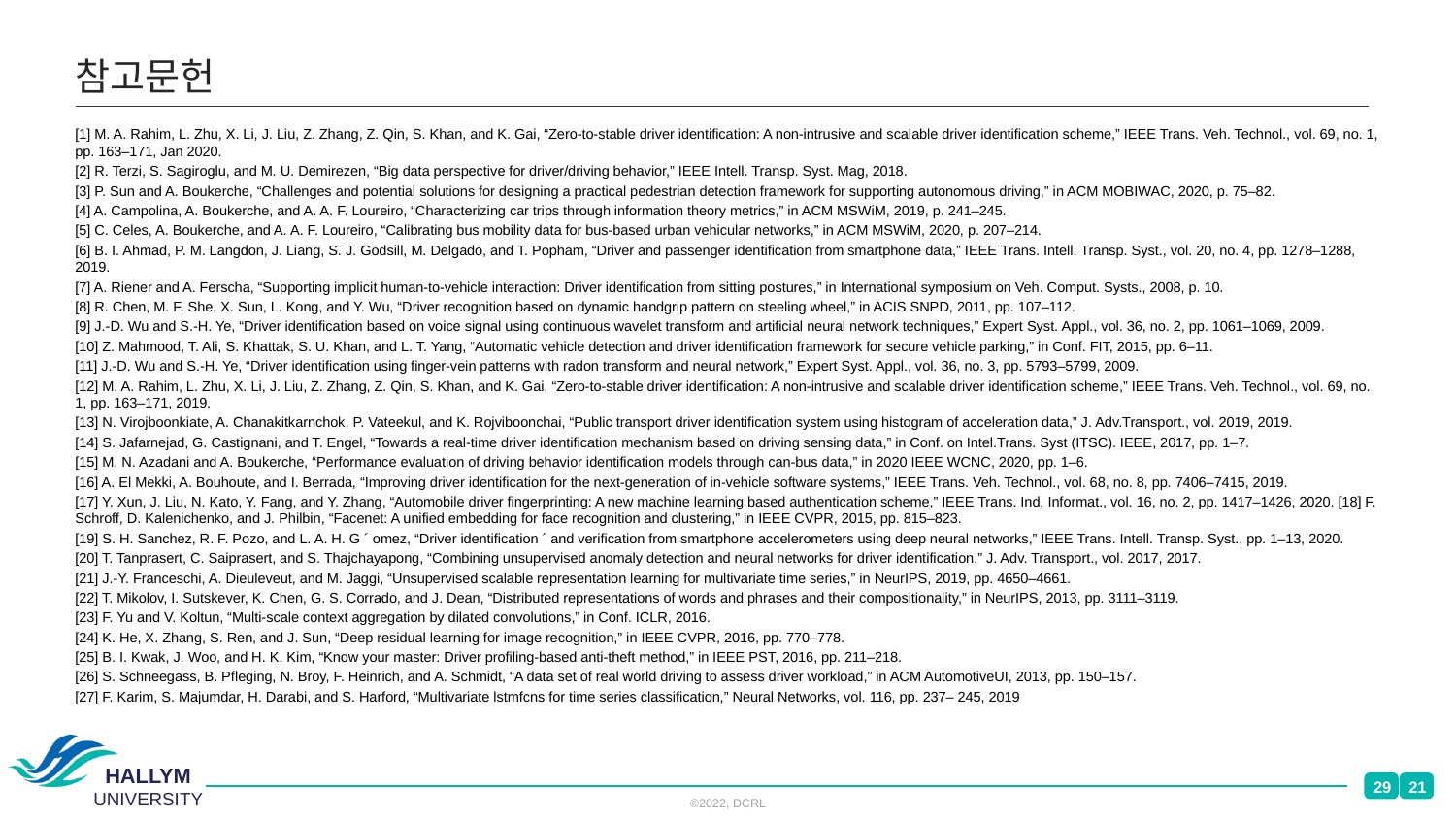

# 참고문헌
[1] M. A. Rahim, L. Zhu, X. Li, J. Liu, Z. Zhang, Z. Qin, S. Khan, and K. Gai, “Zero-to-stable driver identification: A non-intrusive and scalable driver identification scheme,” IEEE Trans. Veh. Technol., vol. 69, no. 1, pp. 163–171, Jan 2020.
[2] R. Terzi, S. Sagiroglu, and M. U. Demirezen, “Big data perspective for driver/driving behavior,” IEEE Intell. Transp. Syst. Mag, 2018.
[3] P. Sun and A. Boukerche, “Challenges and potential solutions for designing a practical pedestrian detection framework for supporting autonomous driving,” in ACM MOBIWAC, 2020, p. 75–82.
[4] A. Campolina, A. Boukerche, and A. A. F. Loureiro, “Characterizing car trips through information theory metrics,” in ACM MSWiM, 2019, p. 241–245.
[5] C. Celes, A. Boukerche, and A. A. F. Loureiro, “Calibrating bus mobility data for bus-based urban vehicular networks,” in ACM MSWiM, 2020, p. 207–214.
[6] B. I. Ahmad, P. M. Langdon, J. Liang, S. J. Godsill, M. Delgado, and T. Popham, “Driver and passenger identification from smartphone data,” IEEE Trans. Intell. Transp. Syst., vol. 20, no. 4, pp. 1278–1288, 2019.
[7] A. Riener and A. Ferscha, “Supporting implicit human-to-vehicle interaction: Driver identification from sitting postures,” in International symposium on Veh. Comput. Systs., 2008, p. 10.
[8] R. Chen, M. F. She, X. Sun, L. Kong, and Y. Wu, “Driver recognition based on dynamic handgrip pattern on steeling wheel,” in ACIS SNPD, 2011, pp. 107–112.
[9] J.-D. Wu and S.-H. Ye, “Driver identification based on voice signal using continuous wavelet transform and artificial neural network techniques,” Expert Syst. Appl., vol. 36, no. 2, pp. 1061–1069, 2009.
[10] Z. Mahmood, T. Ali, S. Khattak, S. U. Khan, and L. T. Yang, “Automatic vehicle detection and driver identification framework for secure vehicle parking,” in Conf. FIT, 2015, pp. 6–11.
[11] J.-D. Wu and S.-H. Ye, “Driver identification using finger-vein patterns with radon transform and neural network,” Expert Syst. Appl., vol. 36, no. 3, pp. 5793–5799, 2009.
[12] M. A. Rahim, L. Zhu, X. Li, J. Liu, Z. Zhang, Z. Qin, S. Khan, and K. Gai, “Zero-to-stable driver identification: A non-intrusive and scalable driver identification scheme,” IEEE Trans. Veh. Technol., vol. 69, no. 1, pp. 163–171, 2019.
[13] N. Virojboonkiate, A. Chanakitkarnchok, P. Vateekul, and K. Rojviboonchai, “Public transport driver identification system using histogram of acceleration data,” J. Adv.Transport., vol. 2019, 2019.
[14] S. Jafarnejad, G. Castignani, and T. Engel, “Towards a real-time driver identification mechanism based on driving sensing data,” in Conf. on Intel.Trans. Syst (ITSC). IEEE, 2017, pp. 1–7.
[15] M. N. Azadani and A. Boukerche, “Performance evaluation of driving behavior identification models through can-bus data,” in 2020 IEEE WCNC, 2020, pp. 1–6.
[16] A. El Mekki, A. Bouhoute, and I. Berrada, “Improving driver identification for the next-generation of in-vehicle software systems,” IEEE Trans. Veh. Technol., vol. 68, no. 8, pp. 7406–7415, 2019.
[17] Y. Xun, J. Liu, N. Kato, Y. Fang, and Y. Zhang, “Automobile driver fingerprinting: A new machine learning based authentication scheme,” IEEE Trans. Ind. Informat., vol. 16, no. 2, pp. 1417–1426, 2020. [18] F. Schroff, D. Kalenichenko, and J. Philbin, “Facenet: A unified embedding for face recognition and clustering,” in IEEE CVPR, 2015, pp. 815–823.
[19] S. H. Sanchez, R. F. Pozo, and L. A. H. G ´ omez, “Driver identification ´ and verification from smartphone accelerometers using deep neural networks,” IEEE Trans. Intell. Transp. Syst., pp. 1–13, 2020.
[20] T. Tanprasert, C. Saiprasert, and S. Thajchayapong, “Combining unsupervised anomaly detection and neural networks for driver identification,” J. Adv. Transport., vol. 2017, 2017.
[21] J.-Y. Franceschi, A. Dieuleveut, and M. Jaggi, “Unsupervised scalable representation learning for multivariate time series,” in NeurIPS, 2019, pp. 4650–4661.
[22] T. Mikolov, I. Sutskever, K. Chen, G. S. Corrado, and J. Dean, “Distributed representations of words and phrases and their compositionality,” in NeurIPS, 2013, pp. 3111–3119.
[23] F. Yu and V. Koltun, “Multi-scale context aggregation by dilated convolutions,” in Conf. ICLR, 2016.
[24] K. He, X. Zhang, S. Ren, and J. Sun, “Deep residual learning for image recognition,” in IEEE CVPR, 2016, pp. 770–778.
[25] B. I. Kwak, J. Woo, and H. K. Kim, “Know your master: Driver profiling-based anti-theft method,” in IEEE PST, 2016, pp. 211–218.
[26] S. Schneegass, B. Pfleging, N. Broy, F. Heinrich, and A. Schmidt, “A data set of real world driving to assess driver workload,” in ACM AutomotiveUI, 2013, pp. 150–157.
[27] F. Karim, S. Majumdar, H. Darabi, and S. Harford, “Multivariate lstmfcns for time series classification,” Neural Networks, vol. 116, pp. 237– 245, 2019